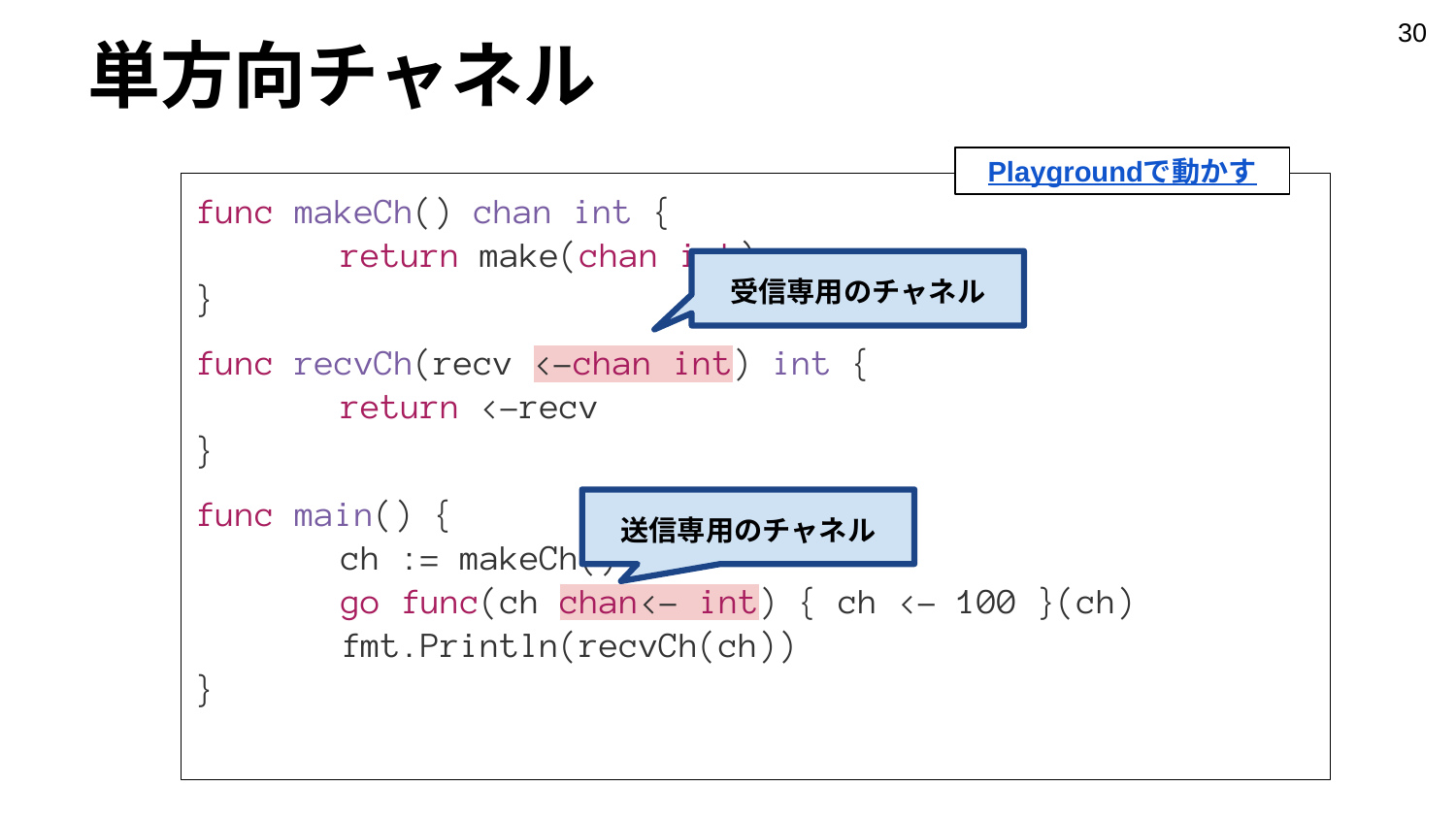

30
# 単方向チャネル
Playgroundで動かす
func makeCh() chan int {
	return make(chan int)
}
func recvCh(recv <-chan int) int {
	return <-recv
}
func main() {
	ch := makeCh()
	go func(ch chan<- int) { ch <- 100 }(ch)
	fmt.Println(recvCh(ch))
}
受信専用のチャネル
送信専用のチャネル